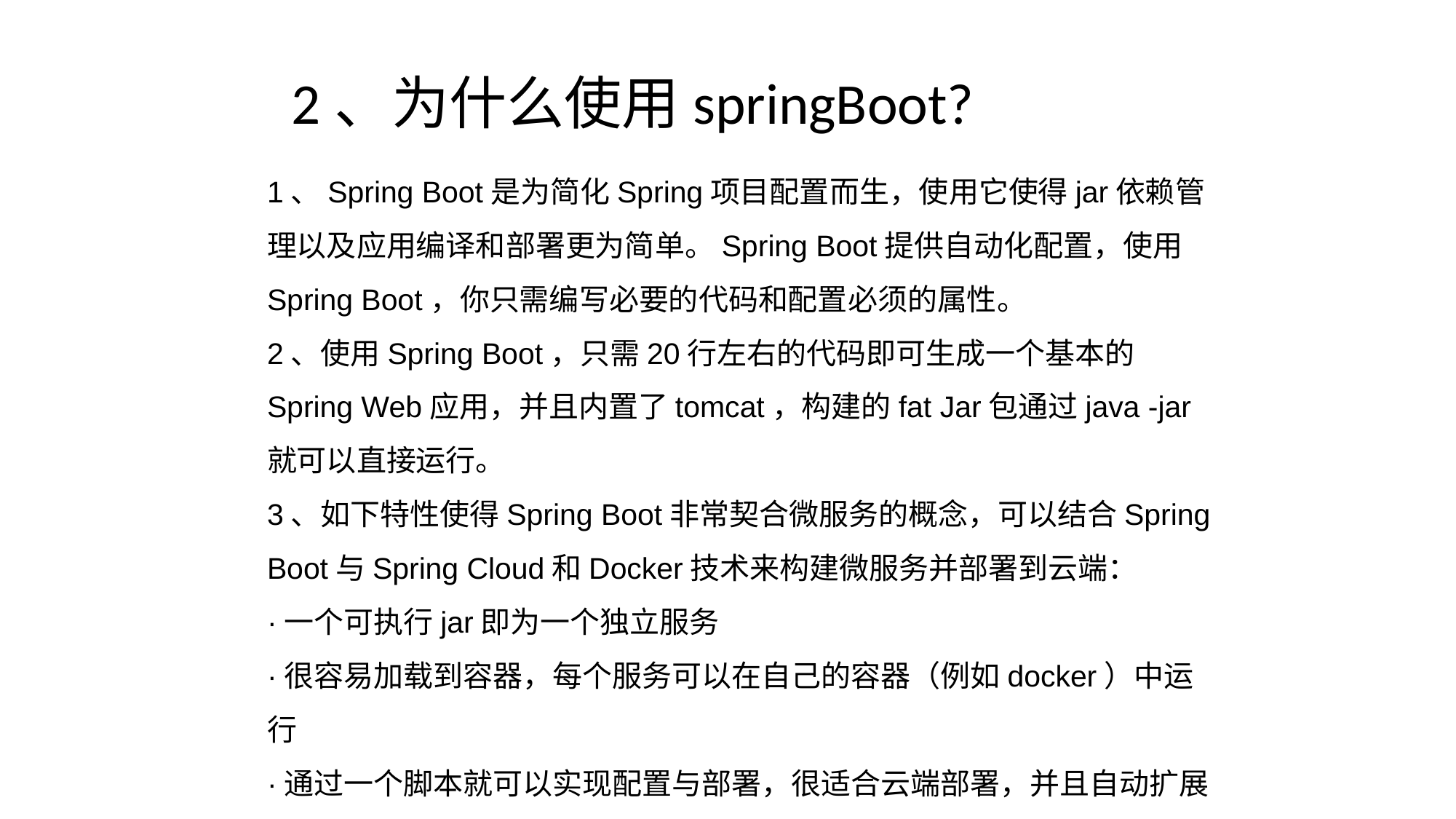

# 2、为什么使用springBoot?
1、Spring Boot是为简化Spring项目配置而生，使用它使得jar依赖管理以及应用编译和部署更为简单。Spring Boot提供自动化配置，使用Spring Boot，你只需编写必要的代码和配置必须的属性。 
2、使用Spring Boot，只需20行左右的代码即可生成一个基本的Spring Web应用，并且内置了tomcat，构建的fat Jar包通过java -jar就可以直接运行。 
3、如下特性使得Spring Boot非常契合微服务的概念，可以结合Spring Boot与Spring Cloud和Docker技术来构建微服务并部署到云端：
·一个可执行jar即为一个独立服务
·很容易加载到容器，每个服务可以在自己的容器（例如docker）中运行
·通过一个脚本就可以实现配置与部署，很适合云端部署，并且自动扩展
  也更容易